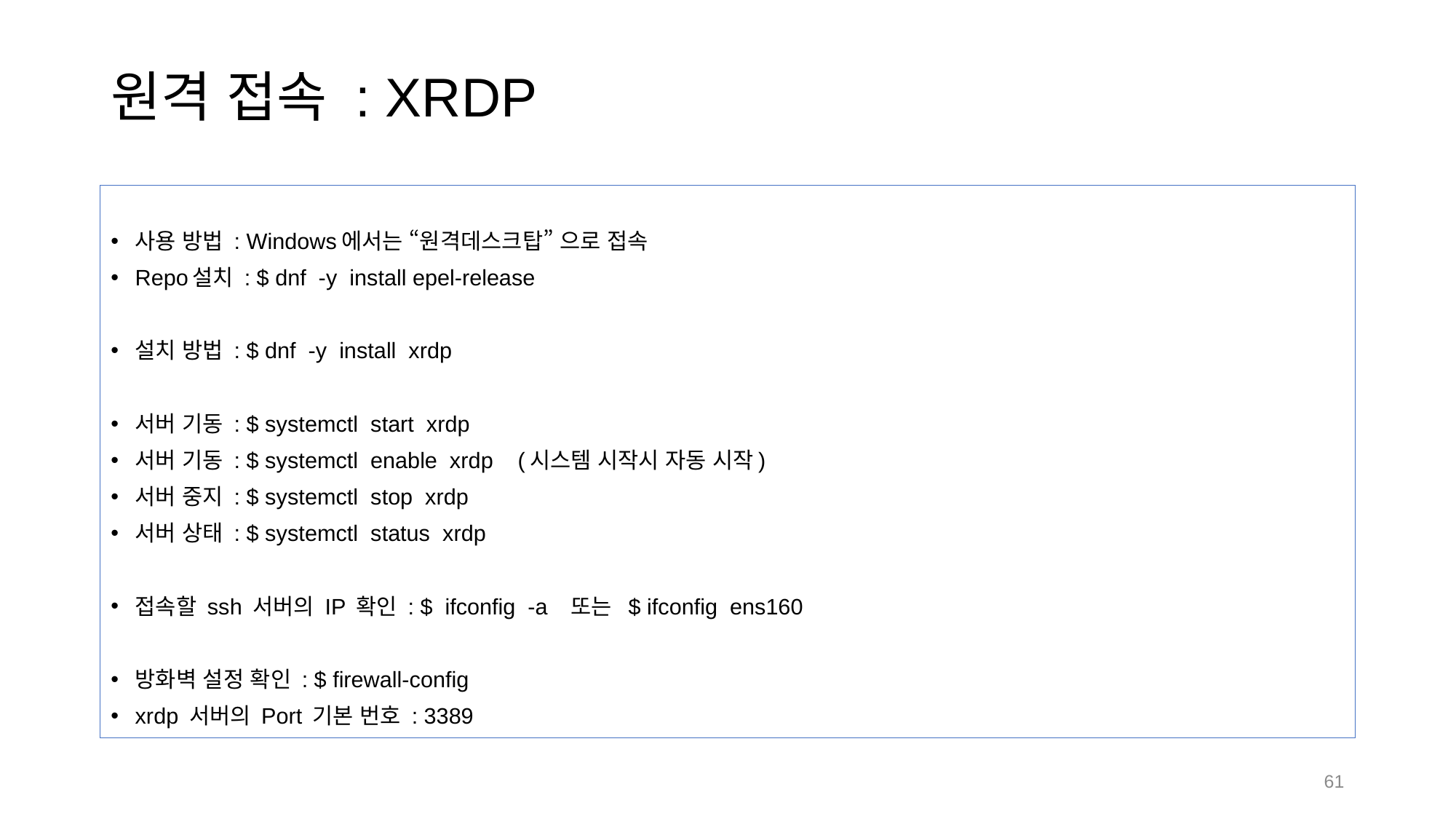

# 원격 접속 : XRDP

사용 방법 : Windows에서는 “원격데스크탑” 으로 접속
Repo설치 : $ dnf  -y  install epel-release

설치 방법 : $ dnf  -y  install  xrdp

서버 기동 : $ systemctl  start  xrdp
서버 기동 : $ systemctl  enable  xrdp    (시스템 시작시 자동 시작)
서버 중지 : $ systemctl  stop  xrdp
서버 상태 : $ systemctl  status  xrdp

접속할 ssh 서버의 IP 확인 : $  ifconfig  -a   또는  $ ifconfig  ens160

방화벽 설정 확인 : $ firewall-config
xrdp 서버의 Port 기본 번호 : 3389
61